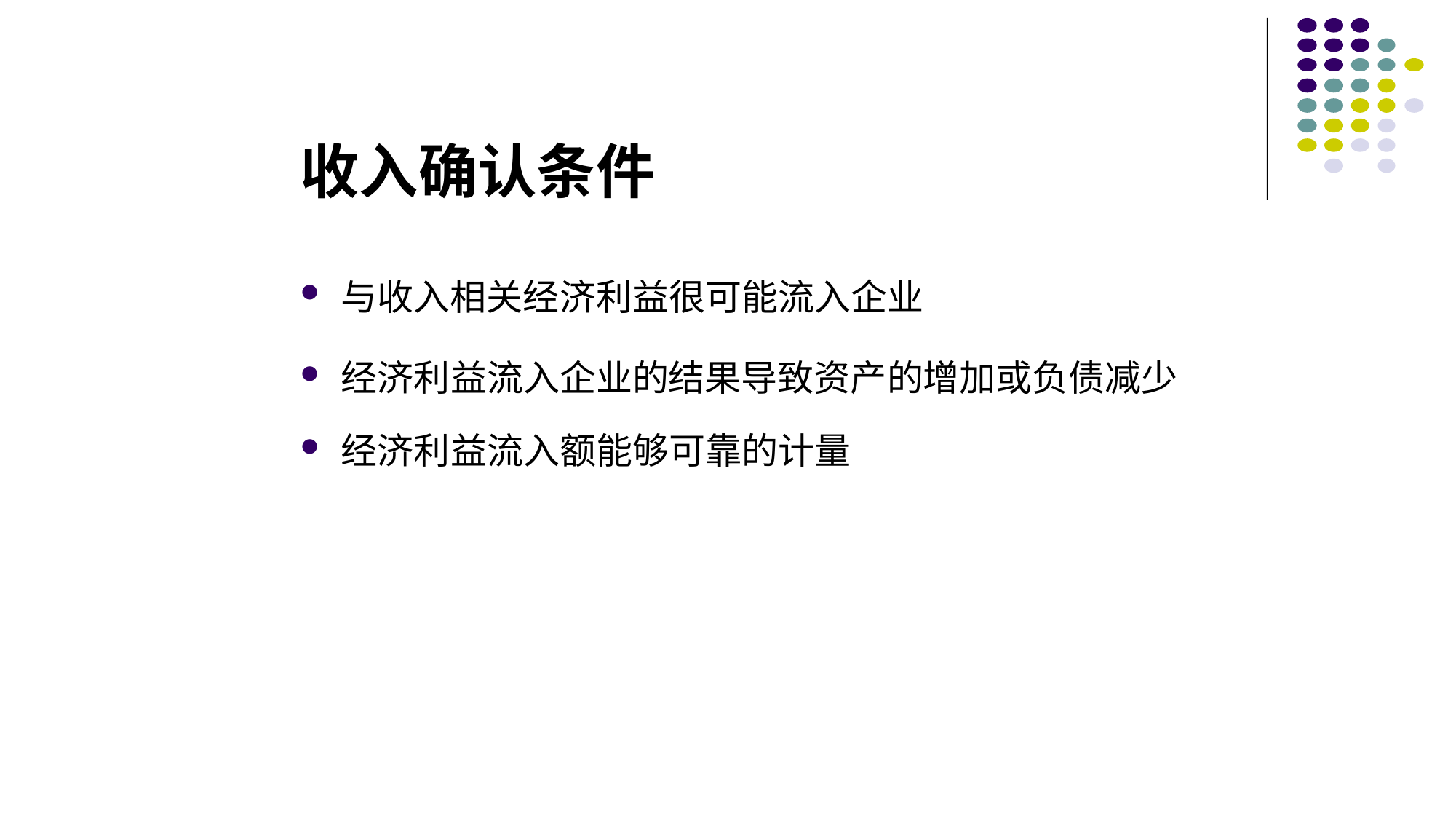

# 收入确认条件
与收入相关经济利益很可能流入企业
经济利益流入企业的结果导致资产的增加或负债减少
经济利益流入额能够可靠的计量